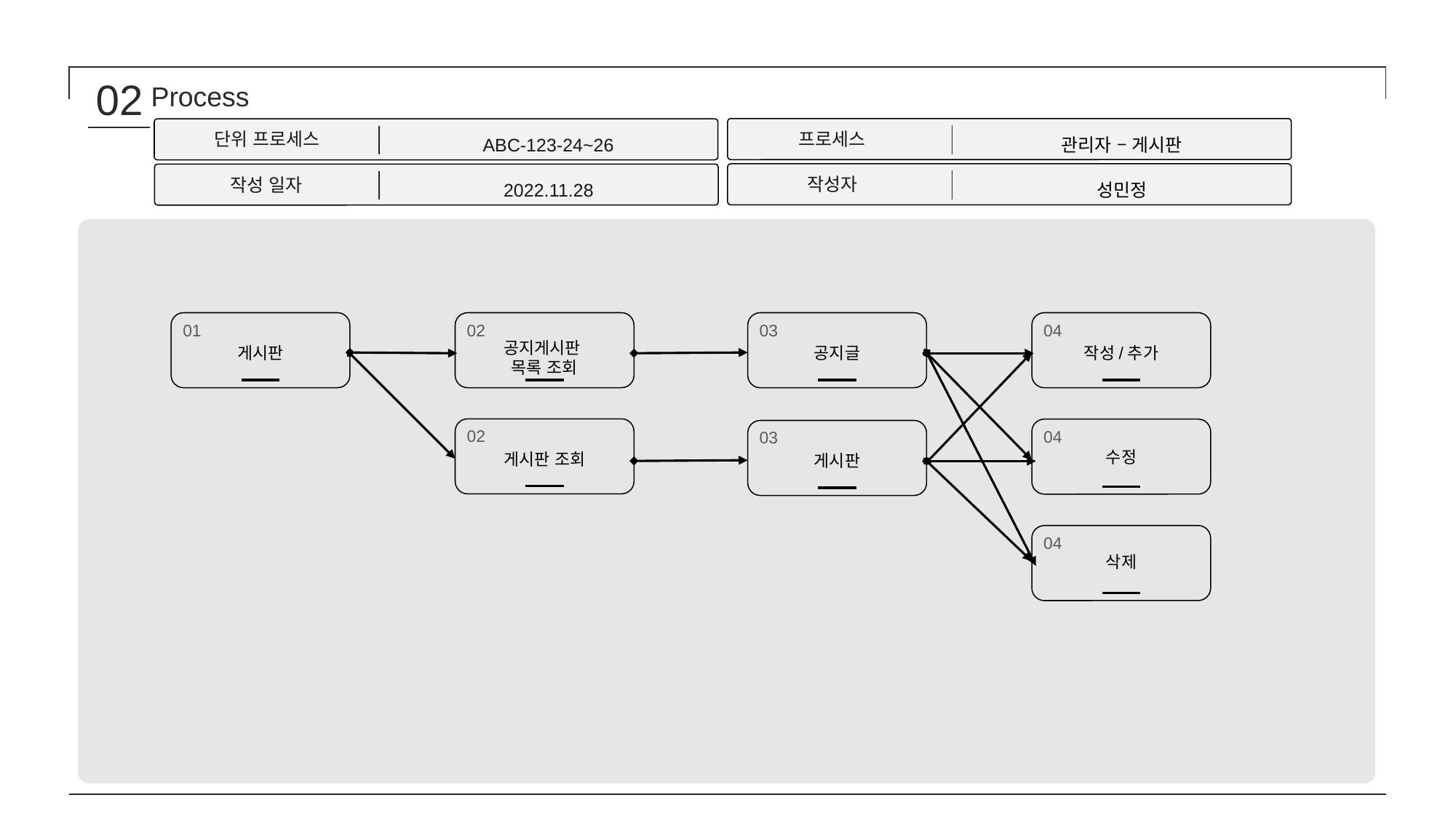

02
Process

프로세스
관리자 – 게시판

단위 프로세스
ABC-123-24~26

작성자
성민정

작성 일자
2022.11.28

01
게시판

02
공지게시판
목록 조회

03
공지글

04
작성/추가

02
게시판 조회

04
수정

03
게시판

04
삭제